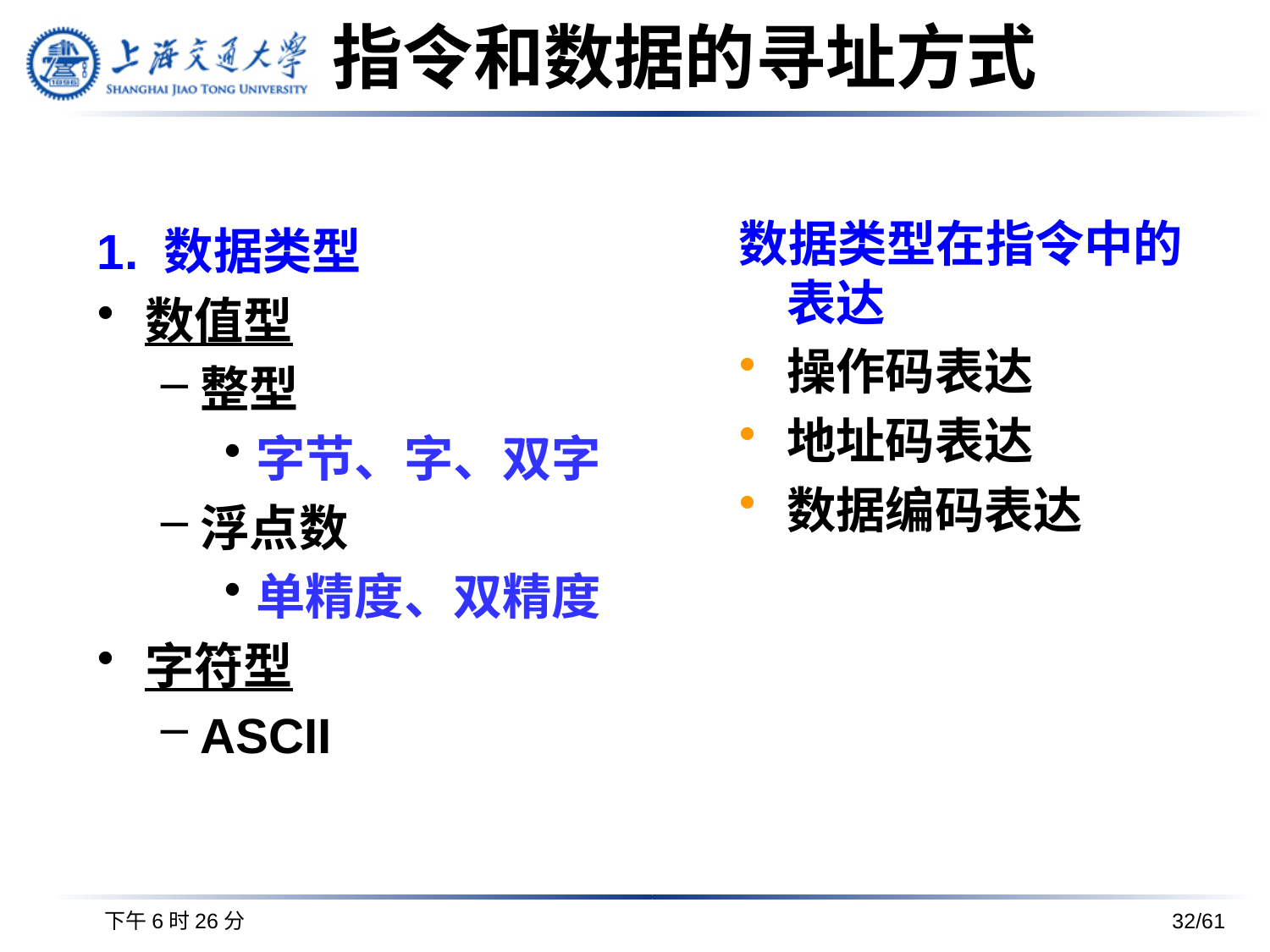

指令和数据的寻址方式
1. 数据类型
数值型
整型
字节、字、双字
浮点数
单精度、双精度
字符型
ASCII
数据类型在指令中的表达
操作码表达
地址码表达
数据编码表达

下午6时26分
32/61